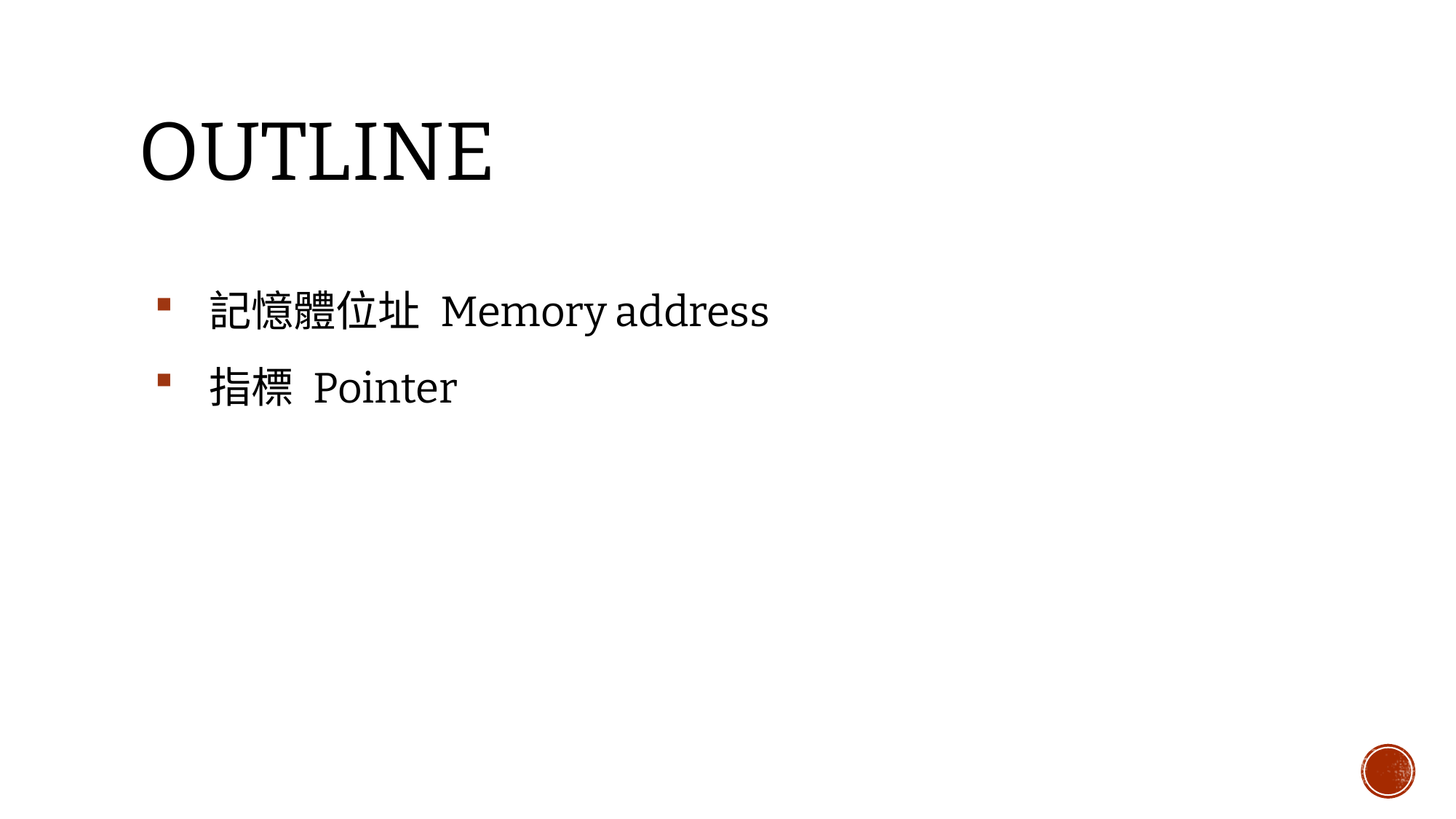

# outline
記憶體位址 Memory address
指標 Pointer